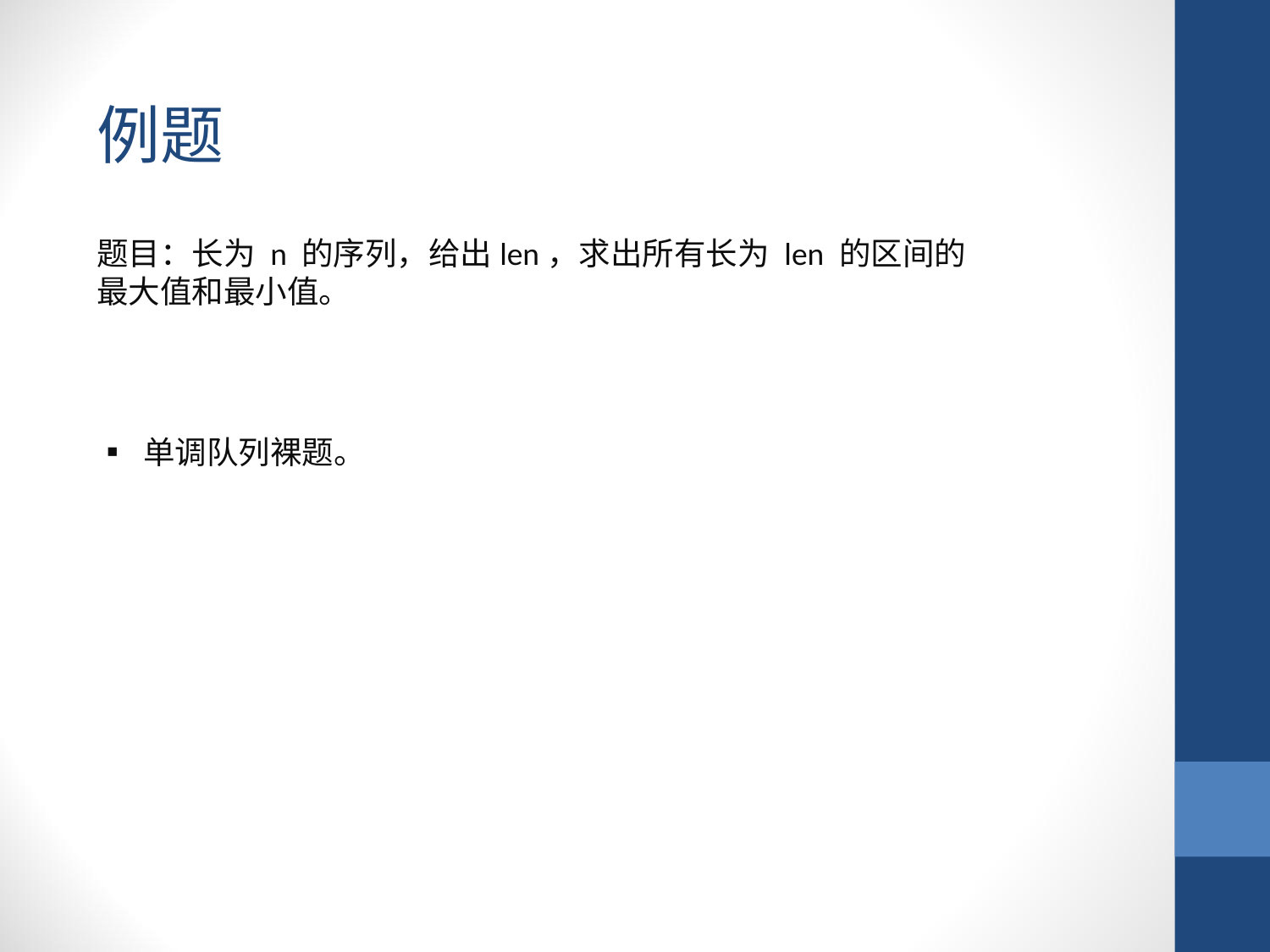

例题
题目：长为 n 的序列，给出len，求出所有长为 len 的区间的最大值和最小值。
▪ 单调队列裸题。